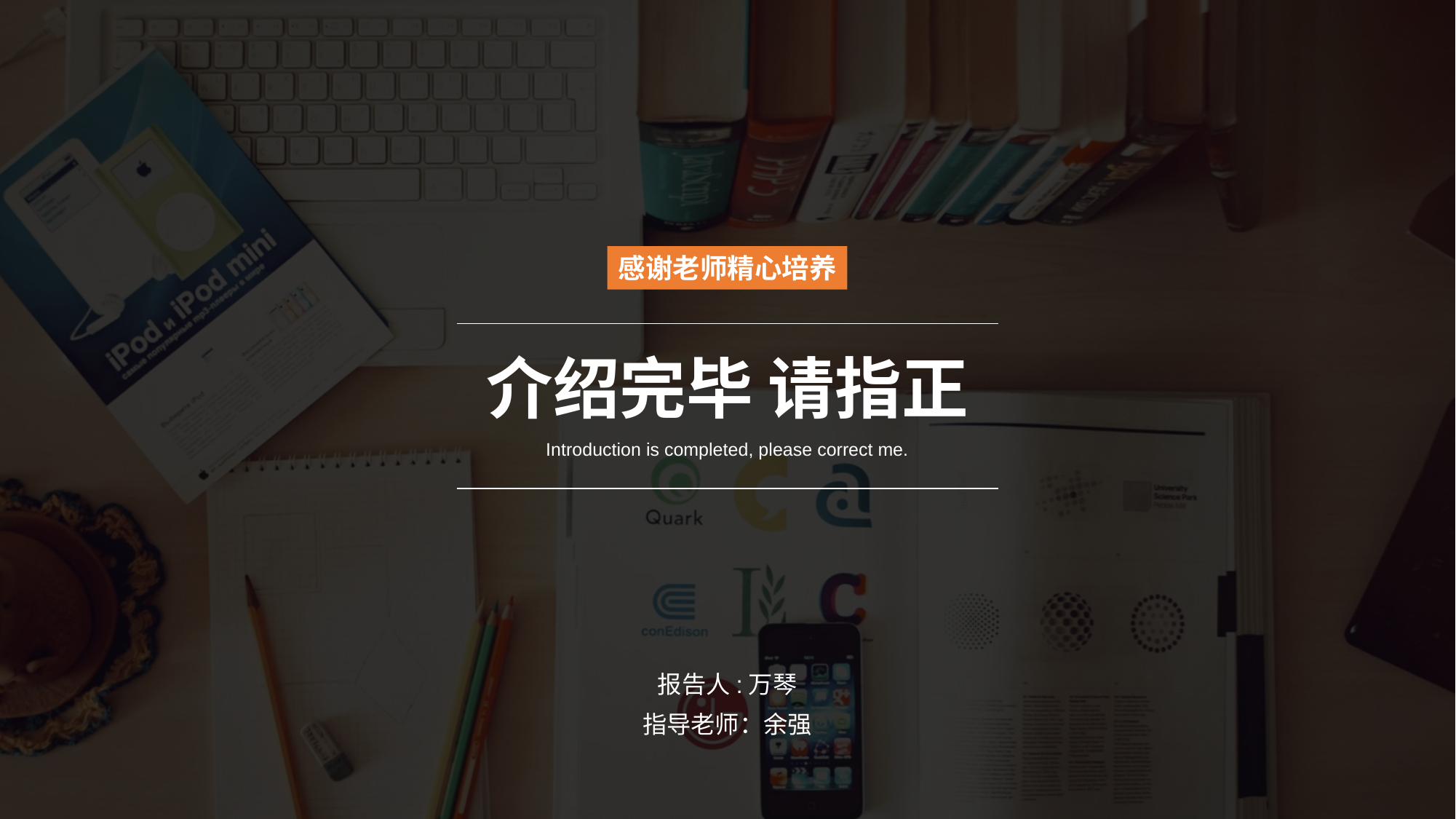

感谢老师精心培养
介绍完毕 请指正
Introduction is completed, please correct me.
报告人:万琴
指导老师：余强